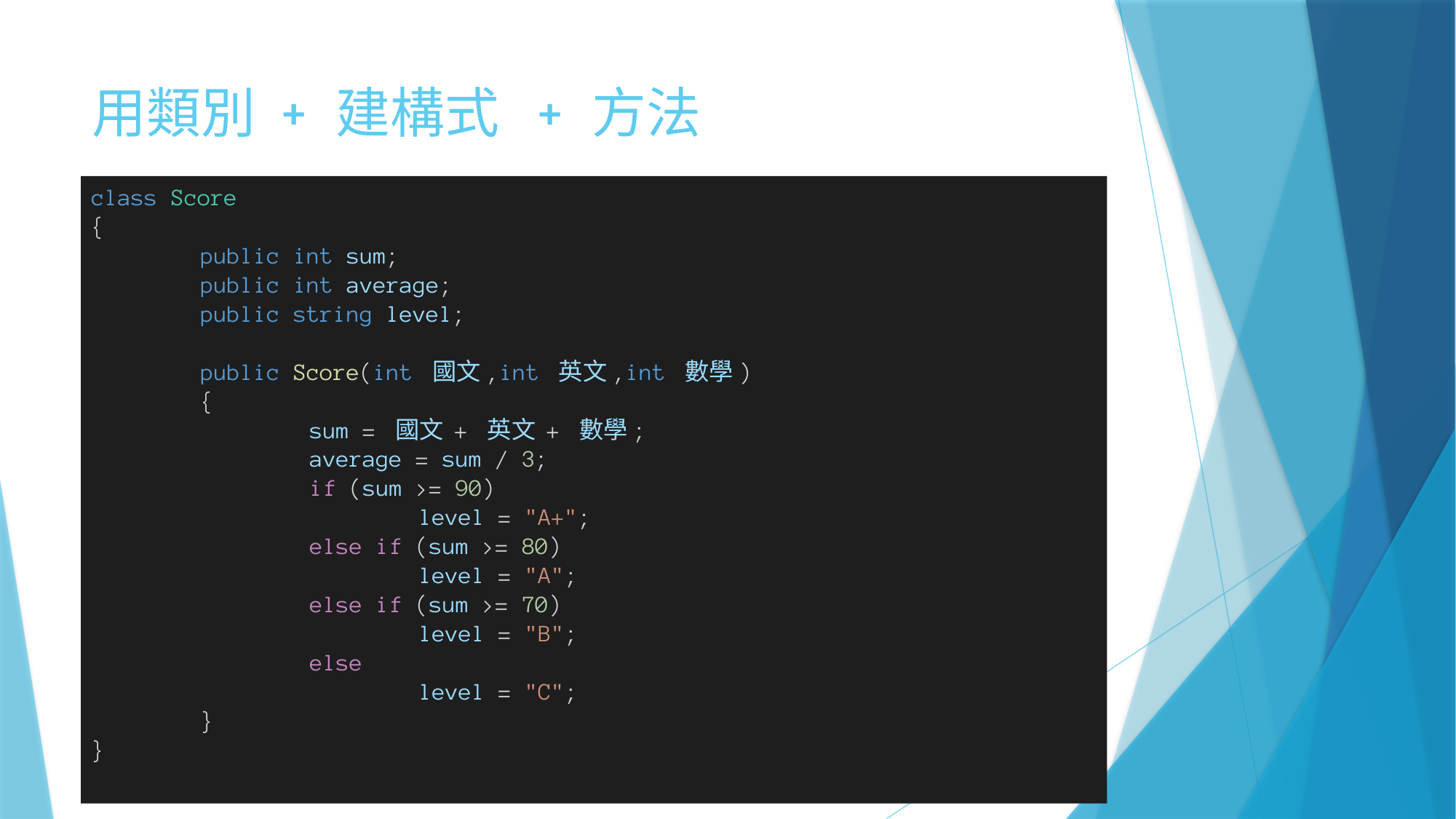

# 用類別 + 建構式  + 方法
class Score
{
	public int sum;
	public int average;
	public string level;
	public Score(int 國文,int 英文,int 數學)
	{
		sum = 國文 + 英文 + 數學;
		average = sum / 3;
		if (sum >= 90)
			level = "A+";
		else if (sum >= 80)
			level = "A";
		else if (sum >= 70)
			level = "B";
		else
			level = "C";
	}
}